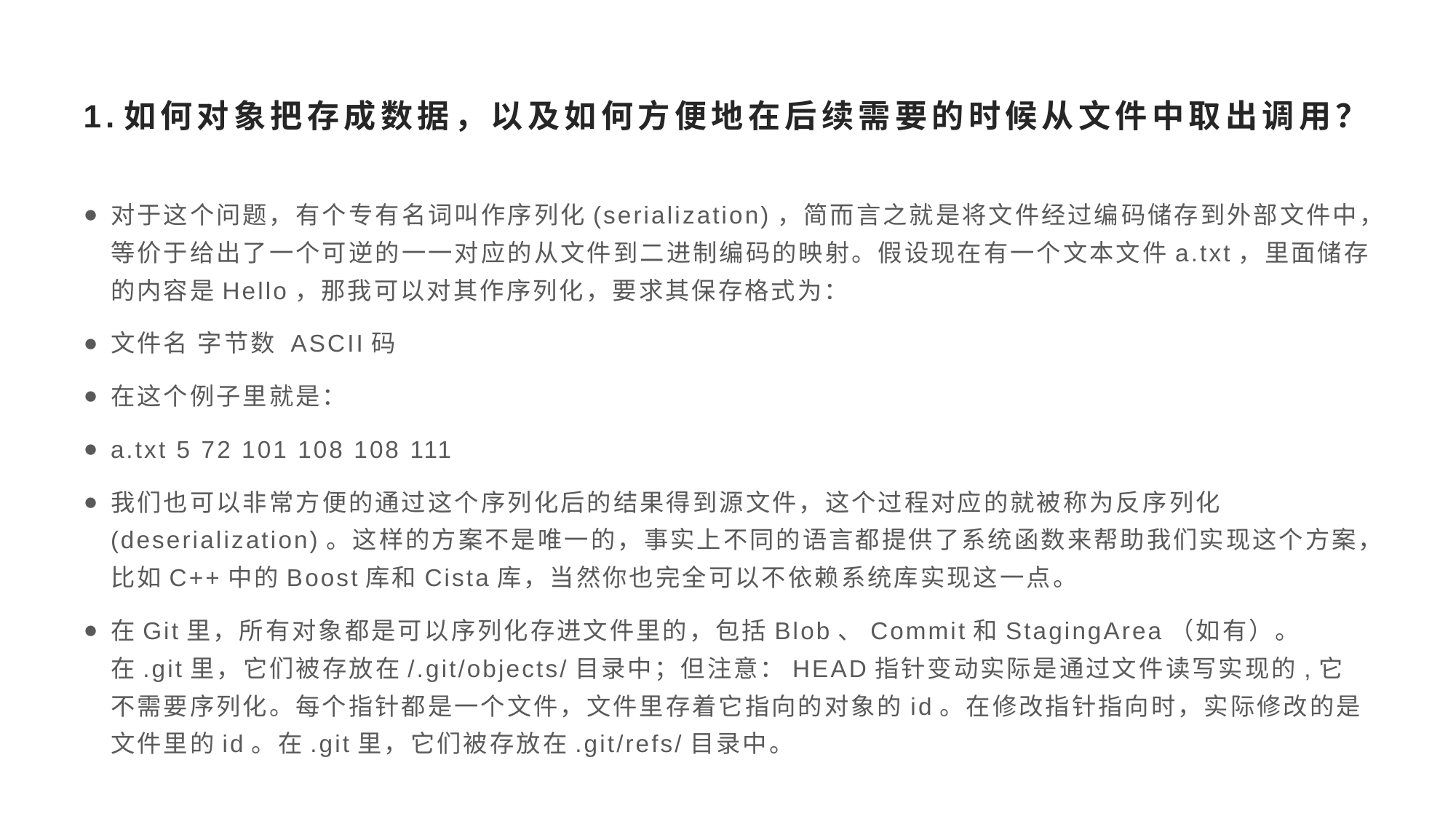

# 1.如何对象把存成数据，以及如何方便地在后续需要的时候从文件中取出调用？
对于这个问题，有个专有名词叫作序列化(serialization)，简而言之就是将文件经过编码储存到外部文件中，等价于给出了一个可逆的一一对应的从文件到二进制编码的映射。假设现在有一个文本文件a.txt，里面储存的内容是Hello，那我可以对其作序列化，要求其保存格式为：
文件名 字节数 ASCII码
在这个例子里就是：
a.txt 5 72 101 108 108 111
我们也可以非常方便的通过这个序列化后的结果得到源文件，这个过程对应的就被称为反序列化(deserialization)。这样的方案不是唯一的，事实上不同的语言都提供了系统函数来帮助我们实现这个方案，比如C++中的Boost库和Cista库，当然你也完全可以不依赖系统库实现这一点。
在Git里，所有对象都是可以序列化存进文件里的，包括Blob、Commit和StagingArea（如有）。在.git里，它们被存放在/.git/objects/目录中；但注意：HEAD指针变动实际是通过文件读写实现的,它不需要序列化。每个指针都是一个文件，文件里存着它指向的对象的id。在修改指针指向时，实际修改的是文件里的id。在.git里，它们被存放在.git/refs/目录中。